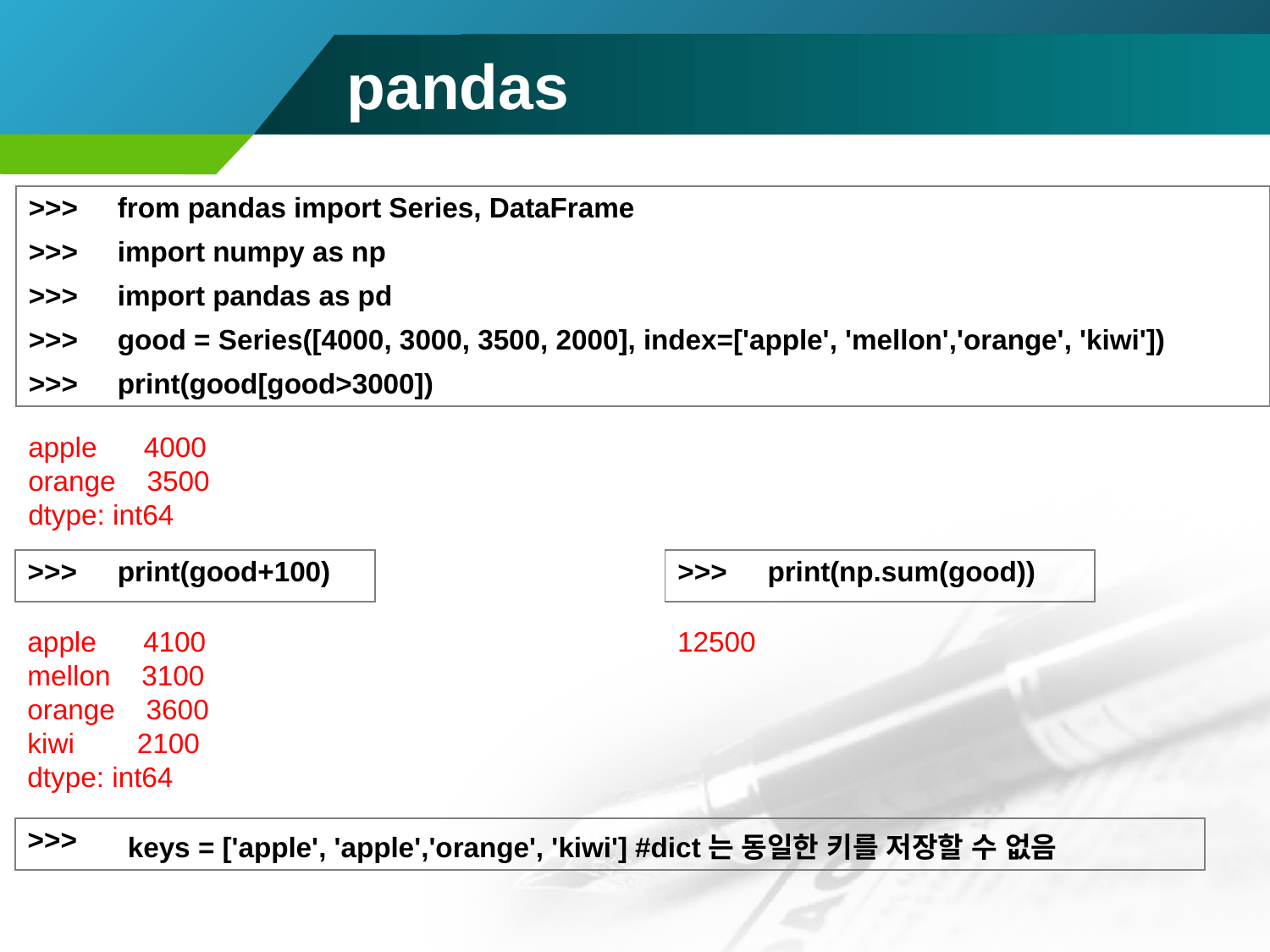

# pandas
| >>> | from pandas import Series, DataFrame |
| --- | --- |
| >>> | import numpy as np |
| >>> | import pandas as pd |
| >>> | good = Series([4000, 3000, 3500, 2000], index=['apple', 'mellon','orange', 'kiwi']) |
| >>> | print(good[good>3000]) |
apple      4000
orange    3500
dtype: int64
| >>> | print(good+100) |
| --- | --- |
| >>> | print(np.sum(good)) |
| --- | --- |
apple      4100
mellon    3100
orange    3600
kiwi        2100
dtype: int64
12500
| >>> | keys = ['apple', 'apple','orange', 'kiwi'] #dict는 동일한 키를 저장할 수 없음 |
| --- | --- |